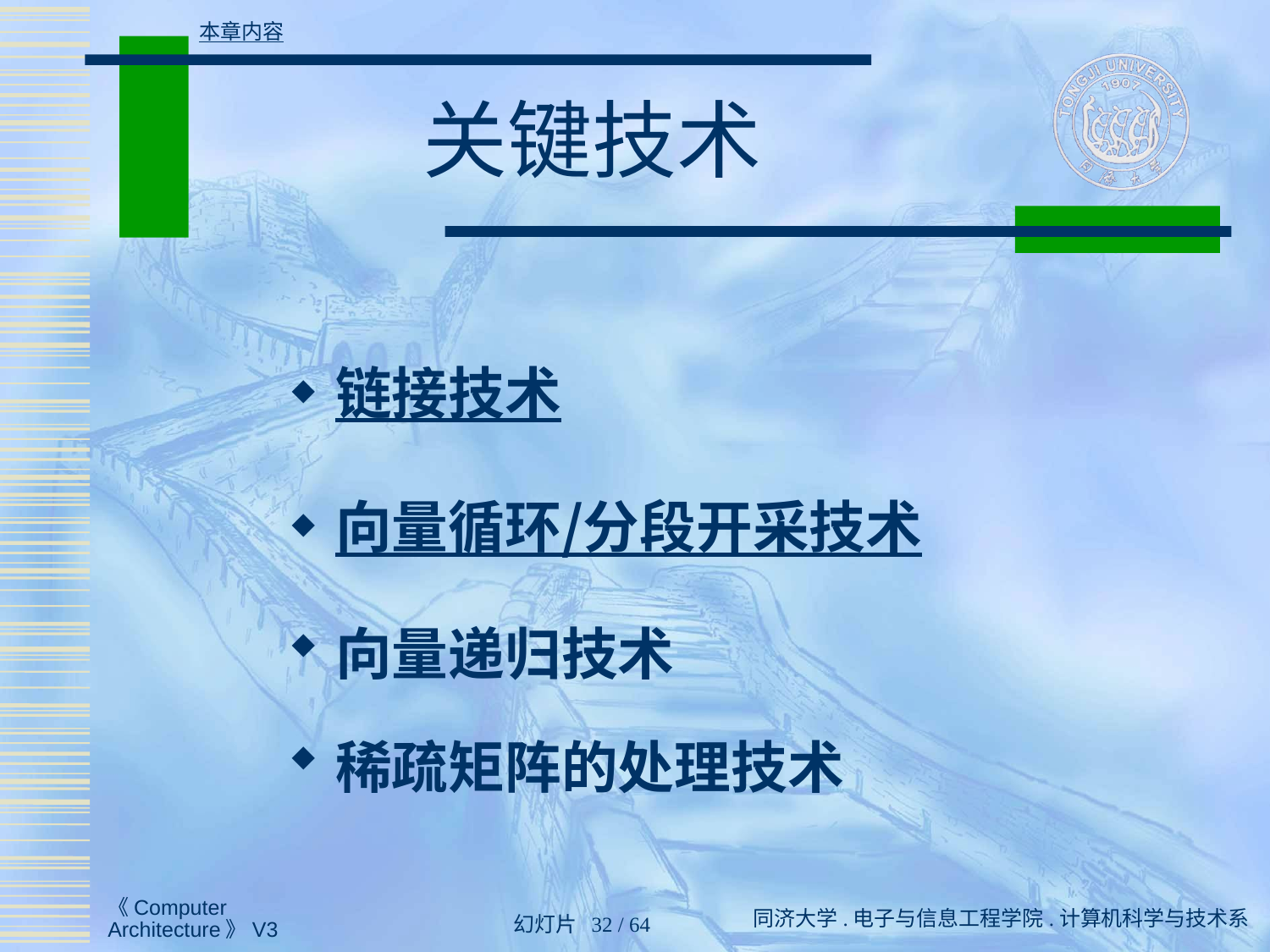

本章内容
# 关键技术
链接技术
向量循环/分段开采技术
向量递归技术
稀疏矩阵的处理技术